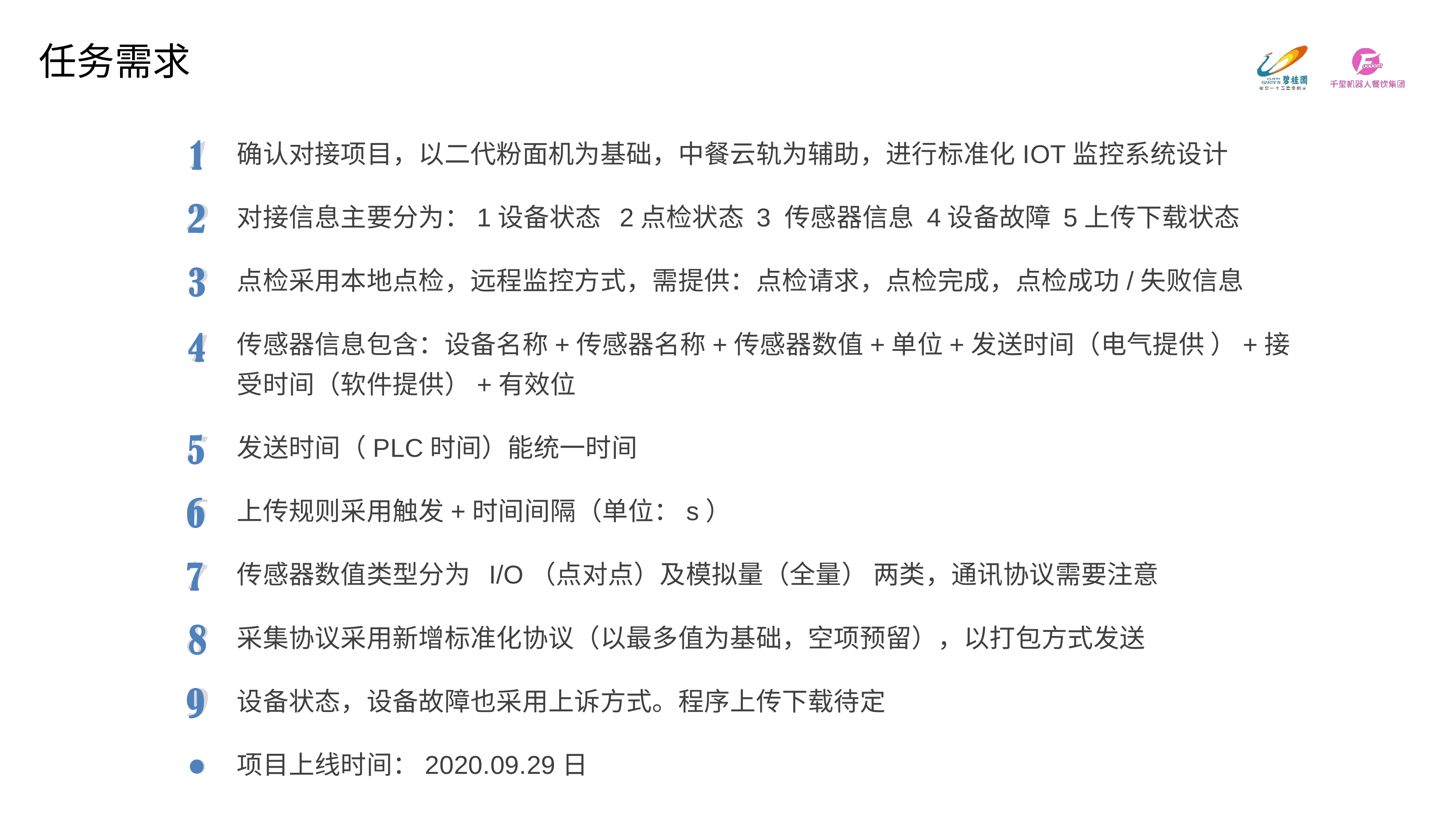

任务需求
确认对接项目，以二代粉面机为基础，中餐云轨为辅助，进行标准化IOT监控系统设计
对接信息主要分为：1设备状态  2点检状态 3 传感器信息 4设备故障 5上传下载状态
点检采用本地点检，远程监控方式，需提供：点检请求，点检完成，点检成功/失败信息
传感器信息包含：设备名称+传感器名称+传感器数值+单位+发送时间（电气提供 ）+接受时间（软件提供）+有效位
发送时间（PLC时间）能统一时间
上传规则采用触发+时间间隔（单位：s）
传感器数值类型分为  I/O（点对点）及模拟量（全量） 两类，通讯协议需要注意
采集协议采用新增标准化协议（以最多值为基础，空项预留），以打包方式发送
设备状态，设备故障也采用上诉方式。程序上传下载待定
项目上线时间：2020.09.29日